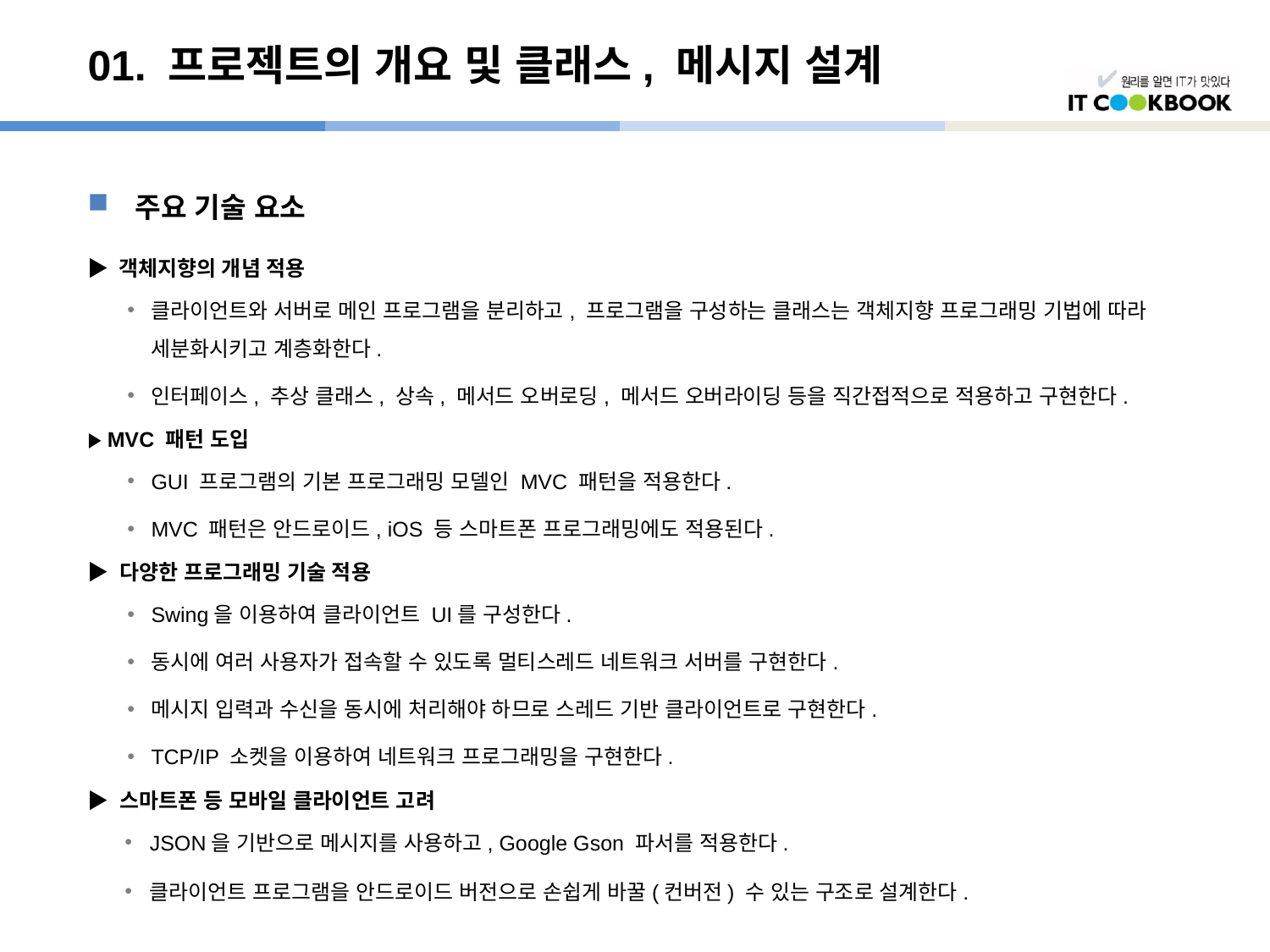

# 01. 프로젝트의 개요 및 클래스, 메시지 설계
주요 기술 요소
▶ 객체지향의 개념 적용
클라이언트와 서버로 메인 프로그램을 분리하고, 프로그램을 구성하는 클래스는 객체지향 프로그래밍 기법에 따라 세분화시키고 계층화한다.
인터페이스, 추상 클래스, 상속, 메서드 오버로딩, 메서드 오버라이딩 등을 직간접적으로 적용하고 구현한다.
▶ MVC 패턴 도입
GUI 프로그램의 기본 프로그래밍 모델인 MVC 패턴을 적용한다.
MVC 패턴은 안드로이드, iOS 등 스마트폰 프로그래밍에도 적용된다.
▶ 다양한 프로그래밍 기술 적용
Swing을 이용하여 클라이언트 UI를 구성한다.
동시에 여러 사용자가 접속할 수 있도록 멀티스레드 네트워크 서버를 구현한다.
메시지 입력과 수신을 동시에 처리해야 하므로 스레드 기반 클라이언트로 구현한다.
TCP/IP 소켓을 이용하여 네트워크 프로그래밍을 구현한다.
▶ 스마트폰 등 모바일 클라이언트 고려
JSON을 기반으로 메시지를 사용하고, Google Gson 파서를 적용한다.
클라이언트 프로그램을 안드로이드 버전으로 손쉽게 바꿀(컨버전) 수 있는 구조로 설계한다.